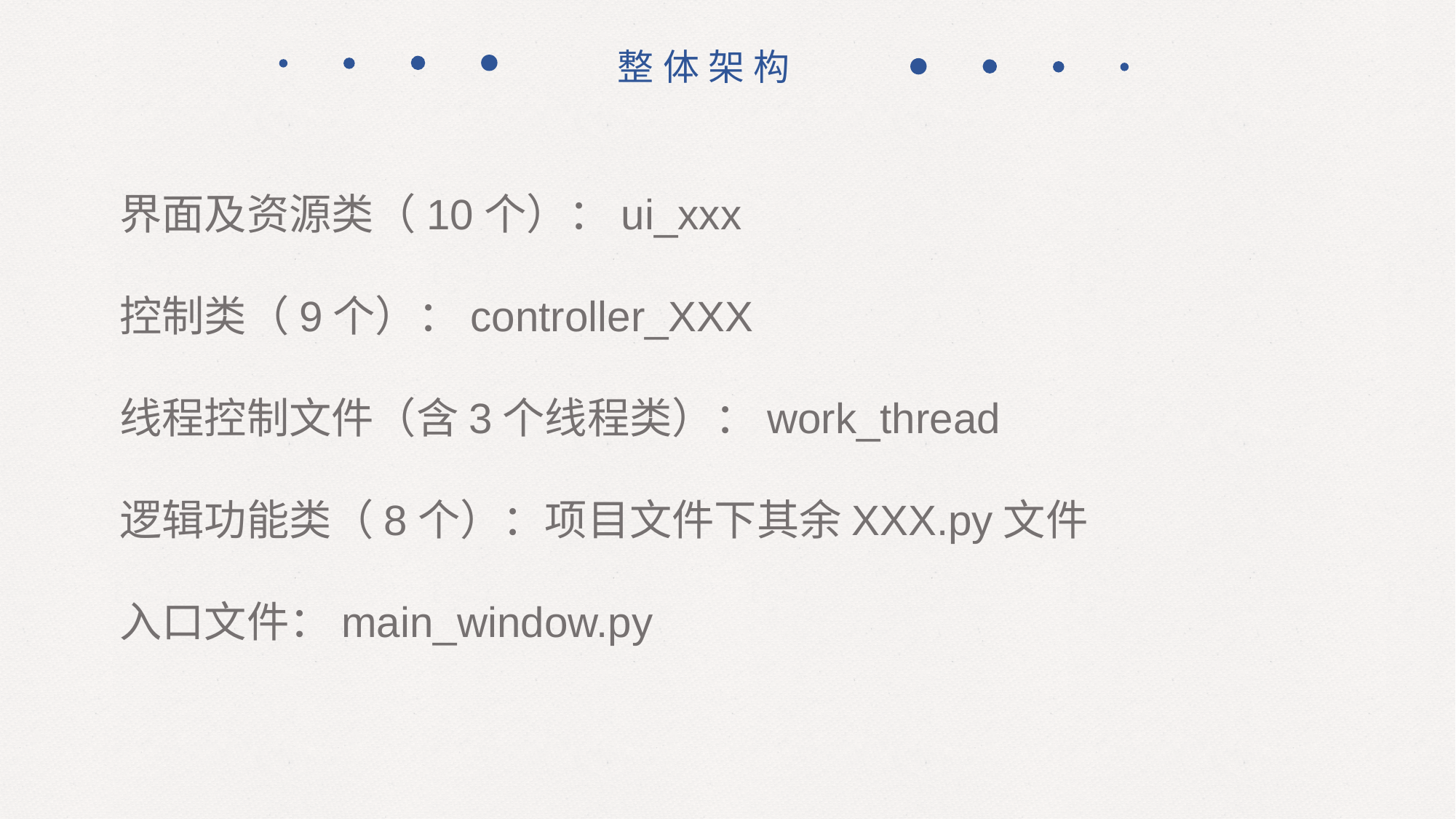

整体架构

界面及资源类（10个）：ui_xxx

控制类（9个）：controller_XXX

线程控制文件（含3个线程类）：work_thread

逻辑功能类（8个）：项目文件下其余XXX.py文件

入口文件：main_window.py